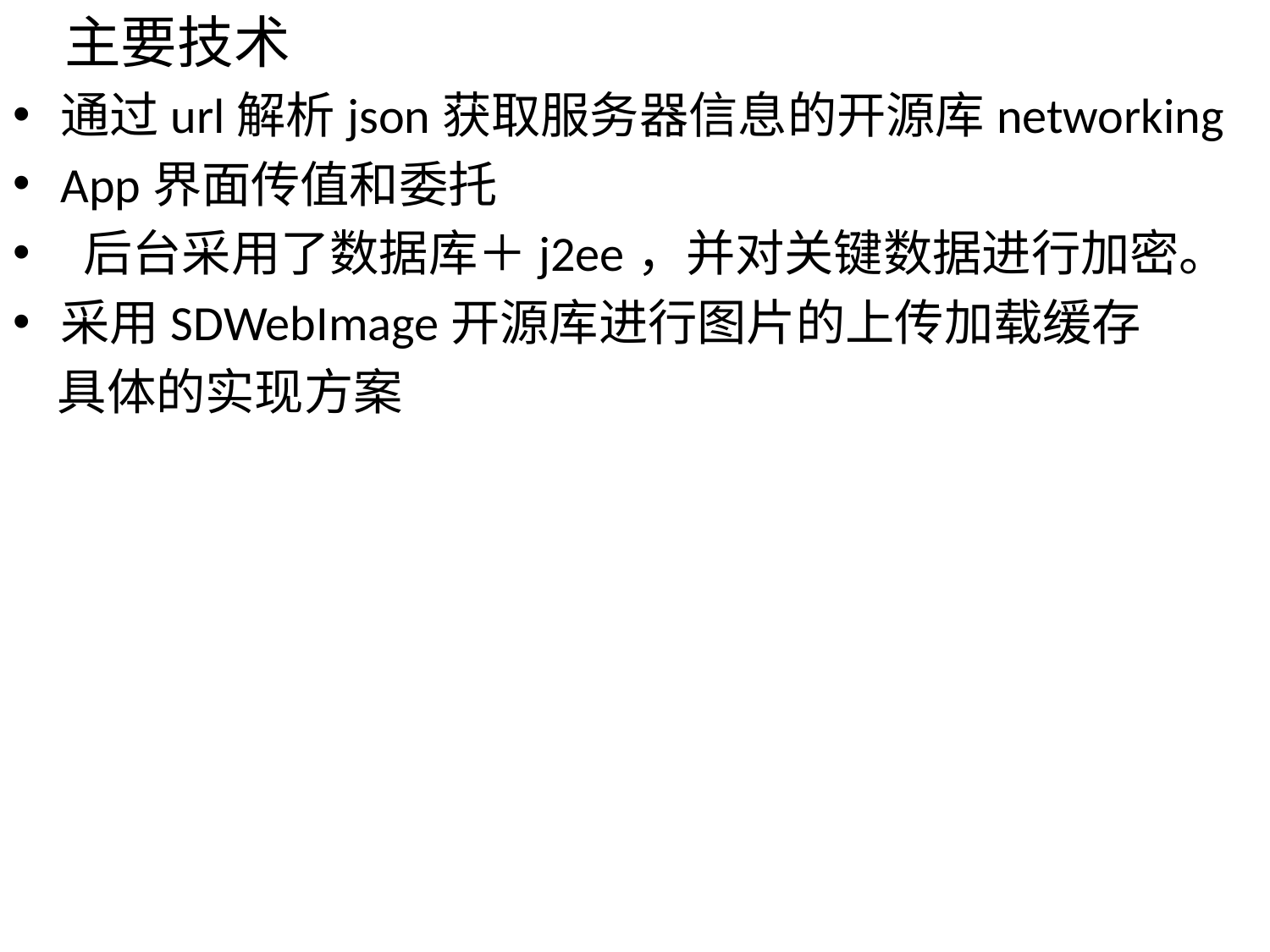

主要技术
通过url解析json获取服务器信息的开源库networking
App界面传值和委托
 后台采用了数据库＋j2ee，并对关键数据进行加密。
采用SDWebImage开源库进行图片的上传加载缓存
   具体的实现方案